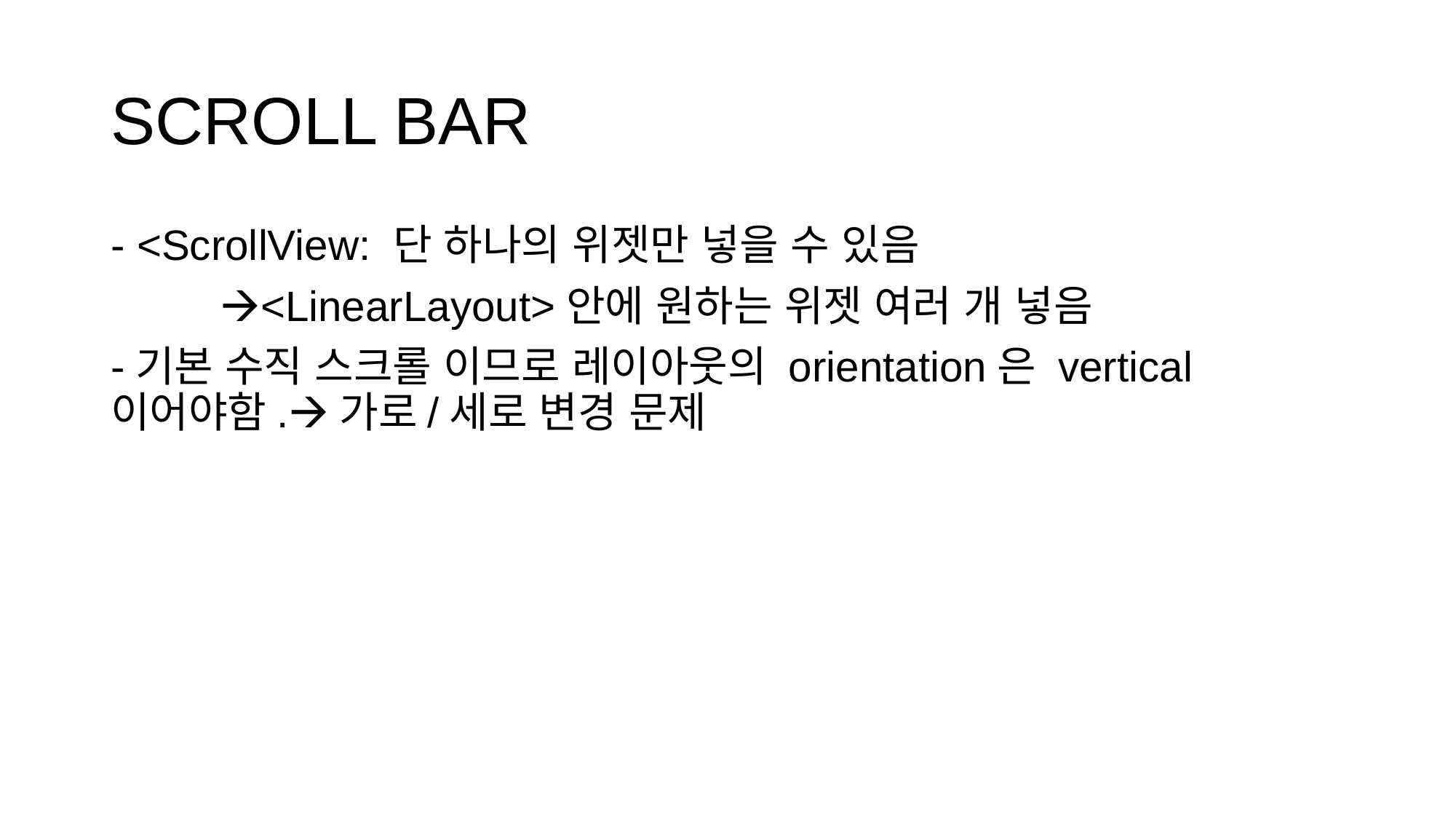

# SCROLL BAR
- <ScrollView: 단 하나의 위젯만 넣을 수 있음
	🡪<LinearLayout>안에 원하는 위젯 여러 개 넣음
-기본 수직 스크롤 이므로 레이아웃의 orientation은 vertical 이어야함.🡪가로/세로 변경 문제